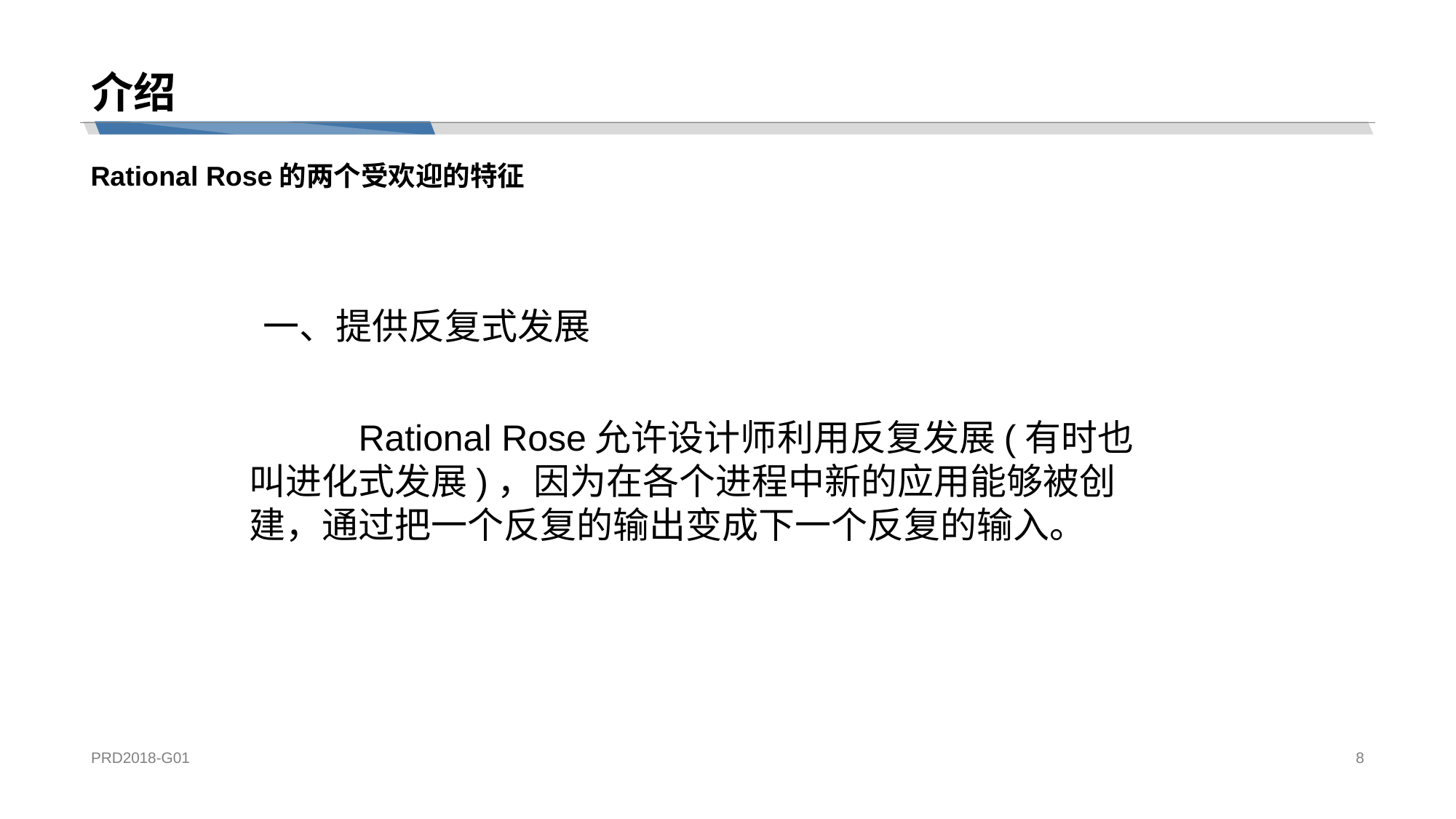

# 介绍
Rational Rose的两个受欢迎的特征
	一、提供反复式发展
	Rational Rose允许设计师利用反复发展(有时也叫进化式发展)，因为在各个进程中新的应用能够被创建，通过把一个反复的输出变成下一个反复的输入。
PRD2018-G01
8